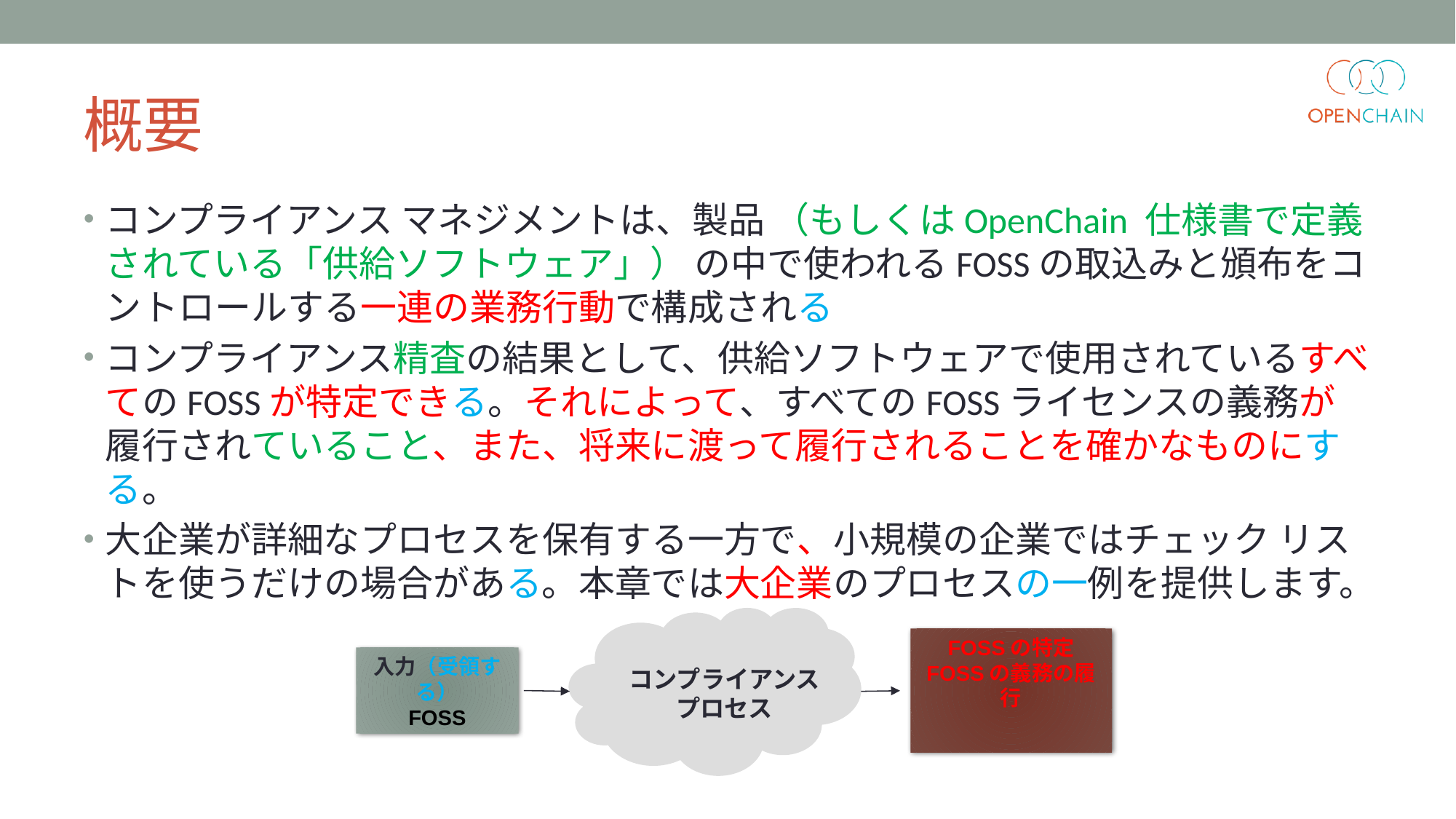

# 概要
コンプライアンス マネジメントは、製品 （もしくはOpenChain 仕様書で定義されている「供給ソフトウェア」） の中で使われるFOSSの取込みと頒布をコントロールする一連の業務行動で構成される
コンプライアンス精査の結果として、供給ソフトウェアで使用されているすべてのFOSSが特定できる。それによって、すべてのFOSSライセンスの義務が履行されていること、また、将来に渡って履行されることを確かなものにする。
大企業が詳細なプロセスを保有する一方で、小規模の企業ではチェック リストを使うだけの場合がある。本章では大企業のプロセスの一例を提供します。
コンプライアンス プロセス
FOSSの特定
FOSSの義務の履行

入力（受領する）
FOSS